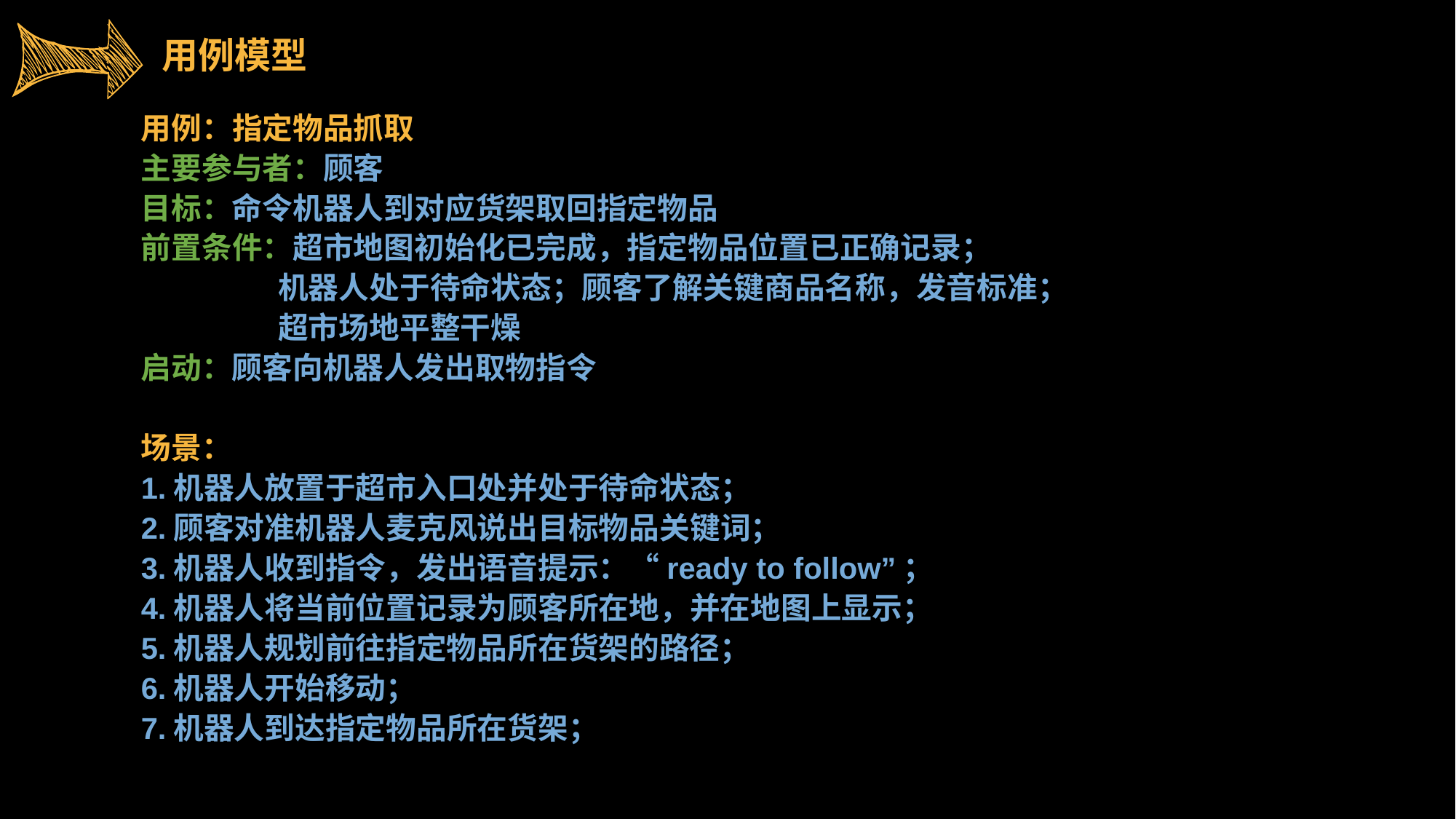

用例模型
用例：指定物品抓取
主要参与者：顾客
目标：命令机器人到对应货架取回指定物品
前置条件：超市地图初始化已完成，指定物品位置已正确记录；
	   机器人处于待命状态；顾客了解关键商品名称，发音标准；
	   超市场地平整干燥
启动：顾客向机器人发出取物指令

场景：
1.机器人放置于超市入口处并处于待命状态；
2.顾客对准机器人麦克风说出目标物品关键词；
3.机器人收到指令，发出语音提示：“ready to follow”；
4.机器人将当前位置记录为顾客所在地，并在地图上显示；
5.机器人规划前往指定物品所在货架的路径；
6.机器人开始移动；
7.机器人到达指定物品所在货架；